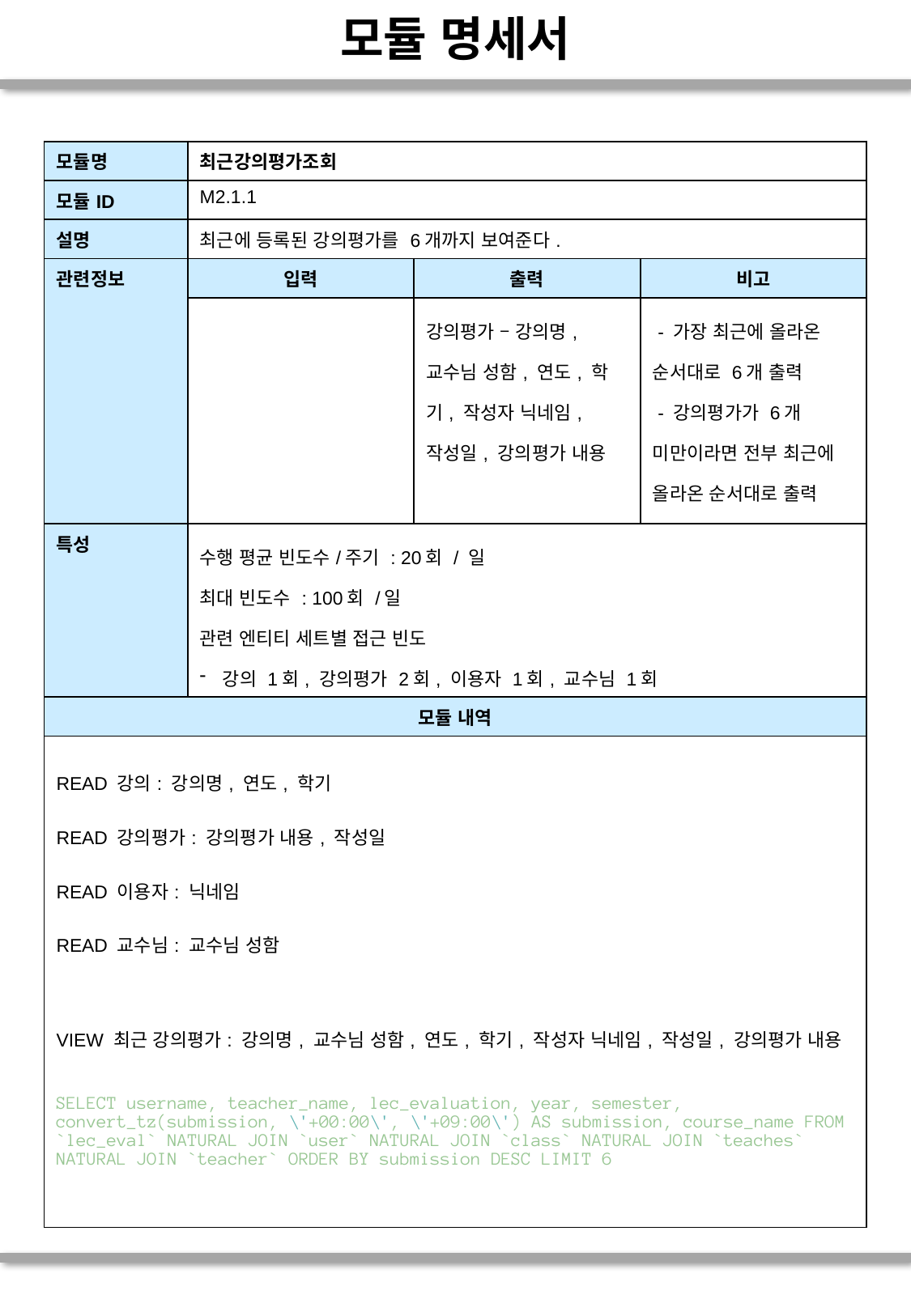

# 모듈 명세서
| 모듈명 | 최근강의평가조회 |  |  |
| --- | --- | --- | --- |
| 모듈ID | M2.1.1 |  |  |
| 설명 | 최근에 등록된 강의평가를 6개까지 보여준다. |  |  |
| 관련정보 | 입력 | 출력 | 비고 |
|  |  | 강의평가 – 강의명, 교수님 성함, 연도, 학기, 작성자 닉네임, 작성일, 강의평가 내용 | - 가장 최근에 올라온 순서대로 6개 출력 - 강의평가가 6개 미만이라면 전부 최근에 올라온 순서대로 출력 |
| 특성 | 수행 평균 빈도수/주기 : 20회 / 일 최대 빈도수 : 100회 /일 관련 엔티티 세트별 접근 빈도 강의 1회, 강의평가 2회, 이용자 1회, 교수님 1회 |  |  |
| 모듈 내역 |  |  |  |
| READ 강의: 강의명, 연도, 학기 READ 강의평가: 강의평가 내용, 작성일 READ 이용자: 닉네임 READ 교수님: 교수님 성함 VIEW 최근 강의평가: 강의명, 교수님 성함, 연도, 학기, 작성자 닉네임, 작성일, 강의평가 내용 SELECT username, teacher\_name, lec\_evaluation, year, semester, convert\_tz(submission, \'+00:00\', \'+09:00\') AS submission, course\_name FROM `lec\_eval` NATURAL JOIN `user` NATURAL JOIN `class` NATURAL JOIN `teaches` NATURAL JOIN `teacher` ORDER BY submission DESC LIMIT 6 |  |  |  |